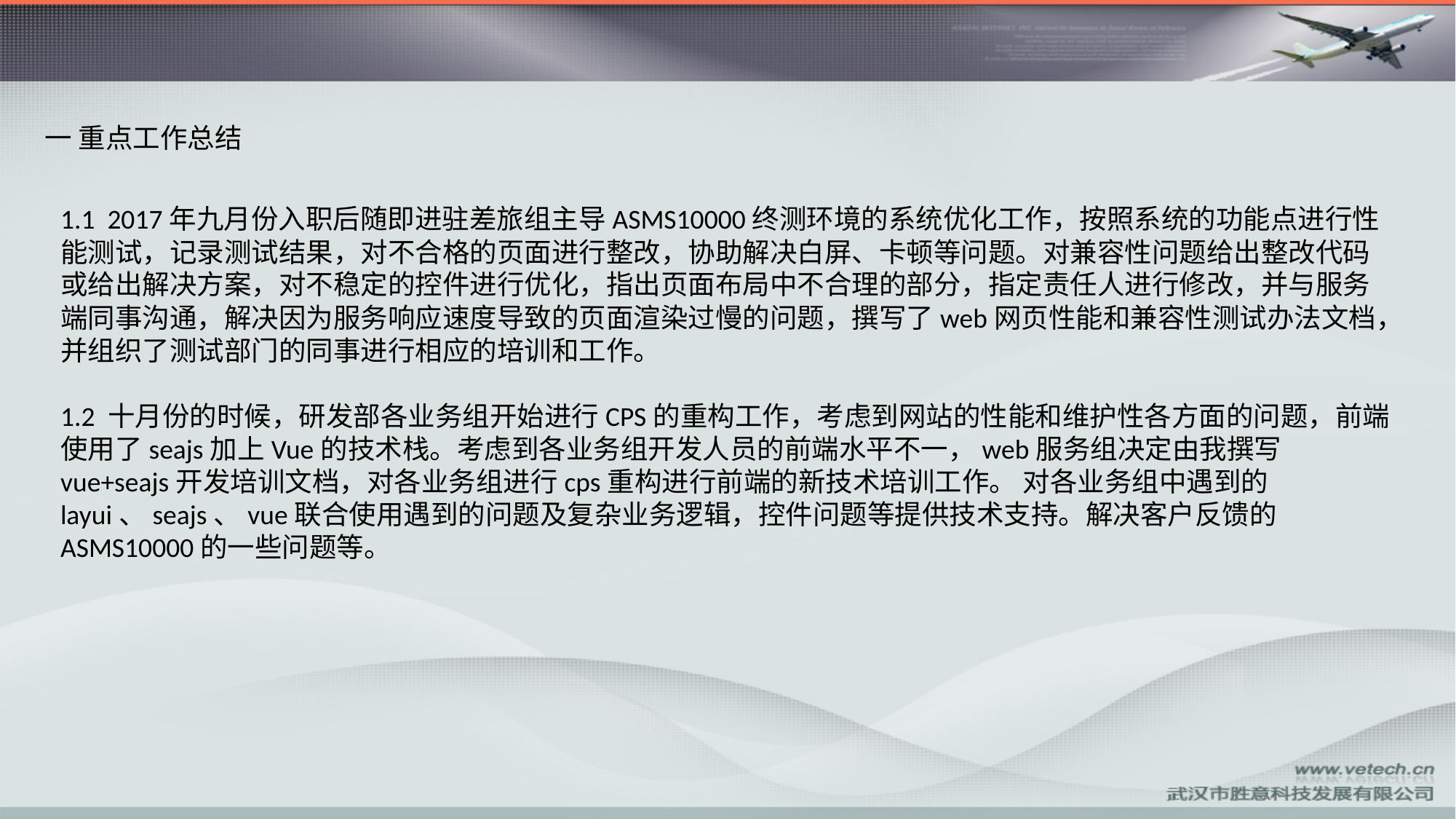

一 重点工作总结
1.1  2017年九月份入职后随即进驻差旅组主导ASMS10000终测环境的系统优化工作，按照系统的功能点进行性能测试，记录测试结果，对不合格的页面进行整改，协助解决白屏、卡顿等问题。对兼容性问题给出整改代码或给出解决方案，对不稳定的控件进行优化，指出页面布局中不合理的部分，指定责任人进行修改，并与服务端同事沟通，解决因为服务响应速度导致的页面渲染过慢的问题，撰写了web网页性能和兼容性测试办法文档，并组织了测试部门的同事进行相应的培训和工作。

1.2 十月份的时候，研发部各业务组开始进行CPS的重构工作，考虑到网站的性能和维护性各方面的问题，前端使用了seajs加上Vue的技术栈。考虑到各业务组开发人员的前端水平不一，web服务组决定由我撰写vue+seajs开发培训文档，对各业务组进行cps重构进行前端的新技术培训工作。 对各业务组中遇到的layui、seajs、vue联合使用遇到的问题及复杂业务逻辑，控件问题等提供技术支持。解决客户反馈的ASMS10000的一些问题等。